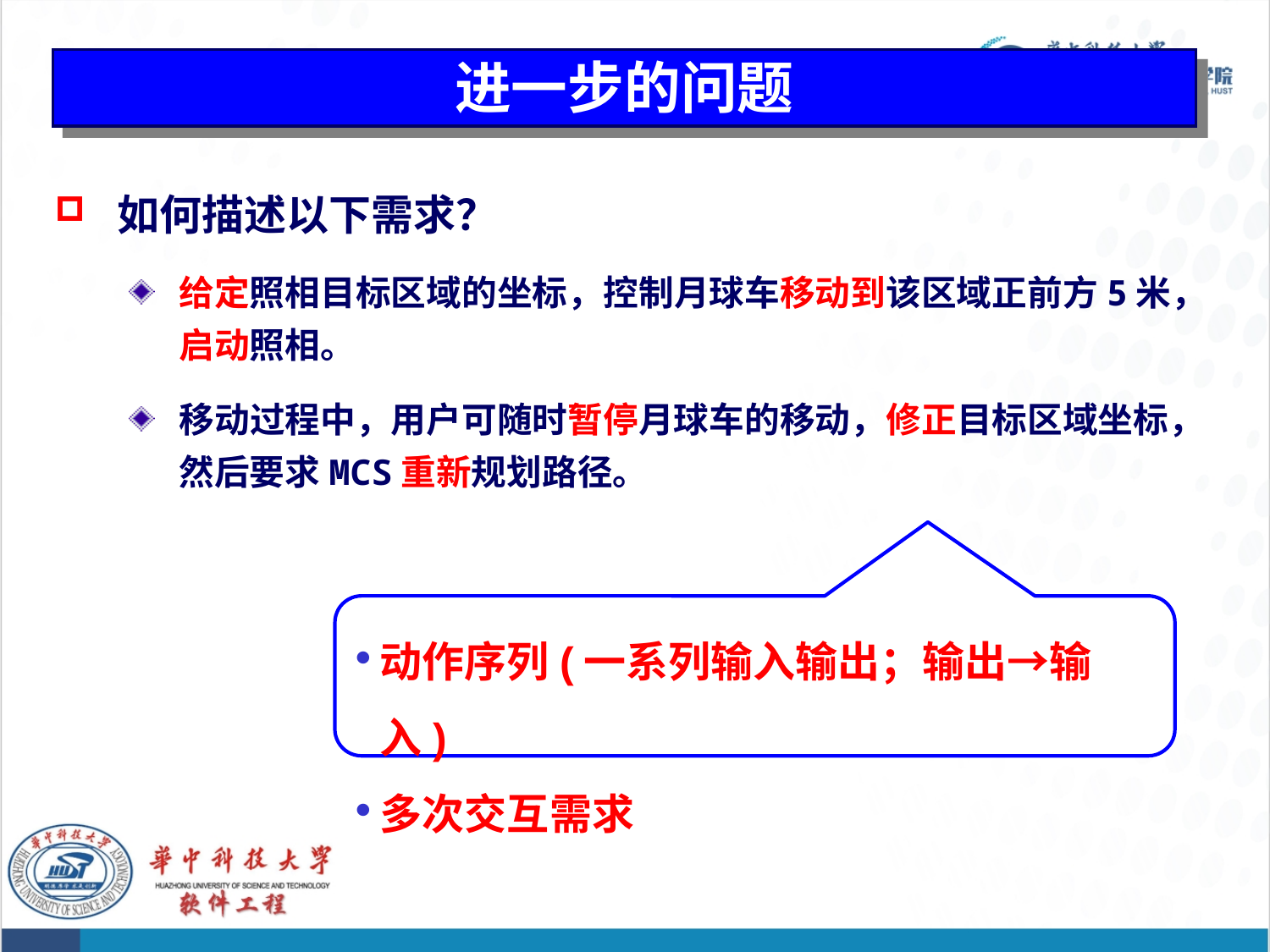

# 进一步的问题
如何描述以下需求？
给定照相目标区域的坐标，控制月球车移动到该区域正前方5米，启动照相。
移动过程中，用户可随时暂停月球车的移动，修正目标区域坐标，然后要求MCS重新规划路径。
动作序列(一系列输入输出；输出→输入)
多次交互需求